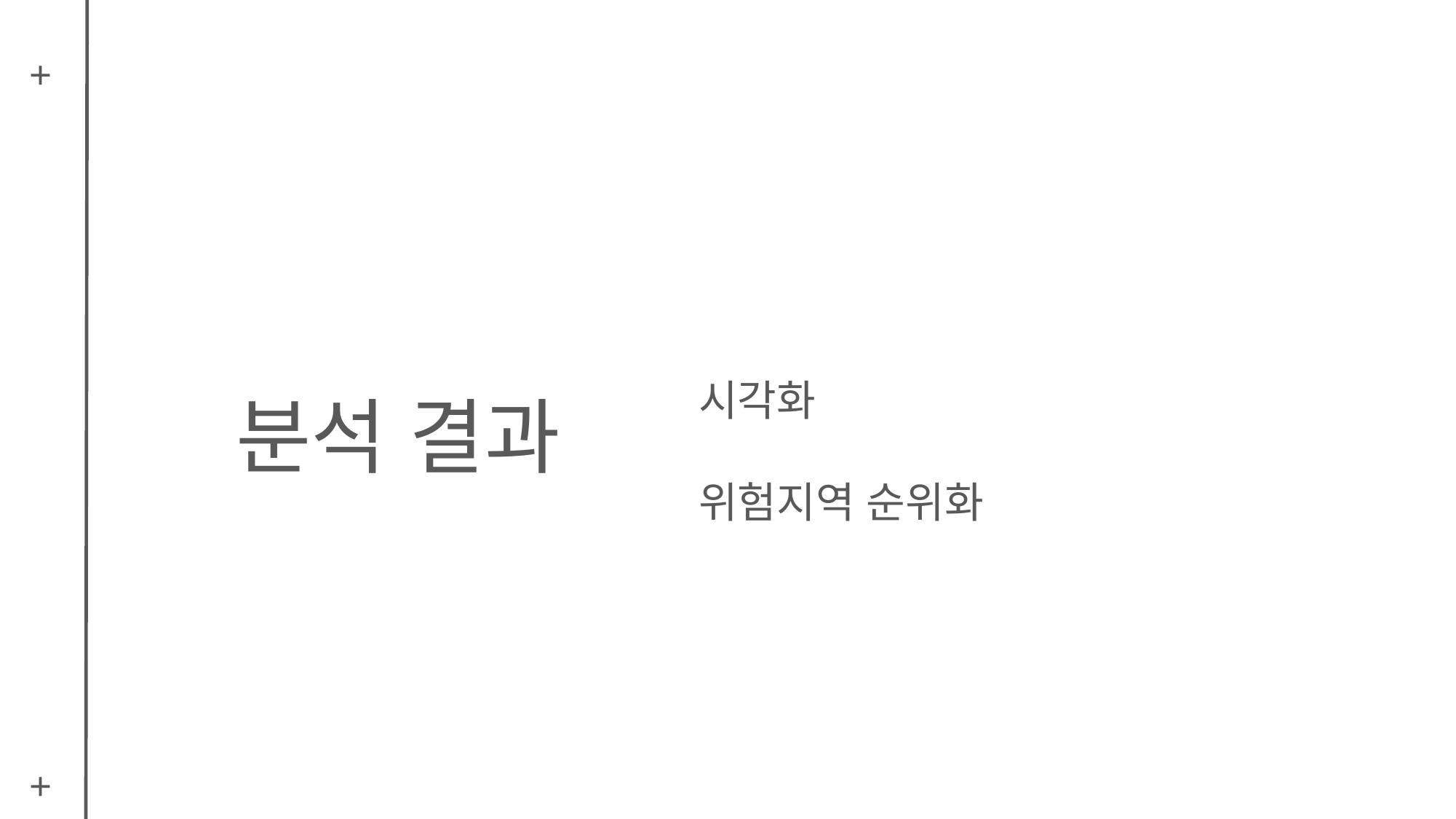

+
+
시각화
위험지역 순위화
# 분석 결과